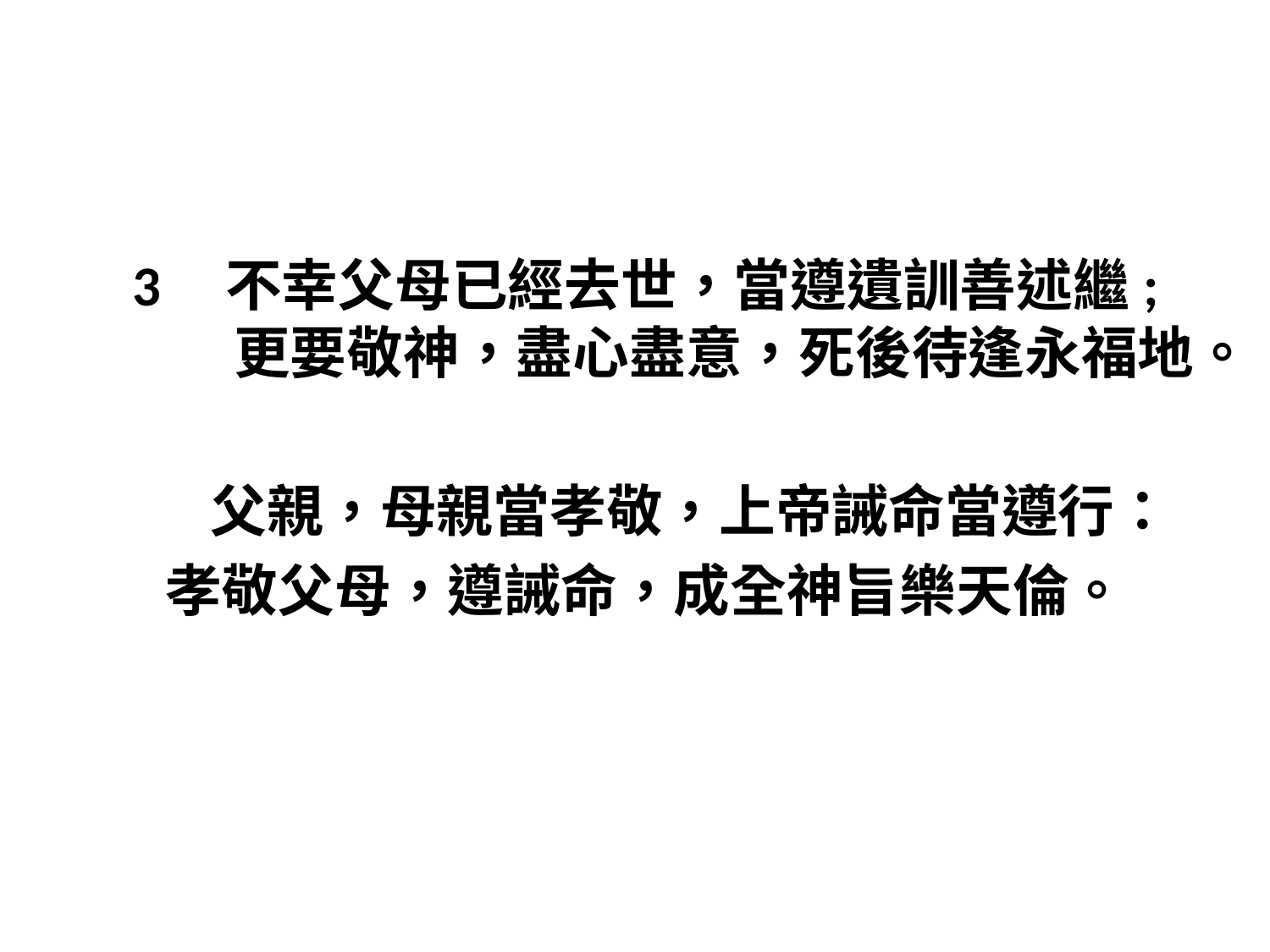

#
3    不幸父母已經去世，當遵遺訓善述繼;
      更要敬神，盡心盡意，死後待逢永福地。

      父親，母親當孝敬，上帝誡命當遵行：
孝敬父母，遵誡命，成全神旨樂天倫。